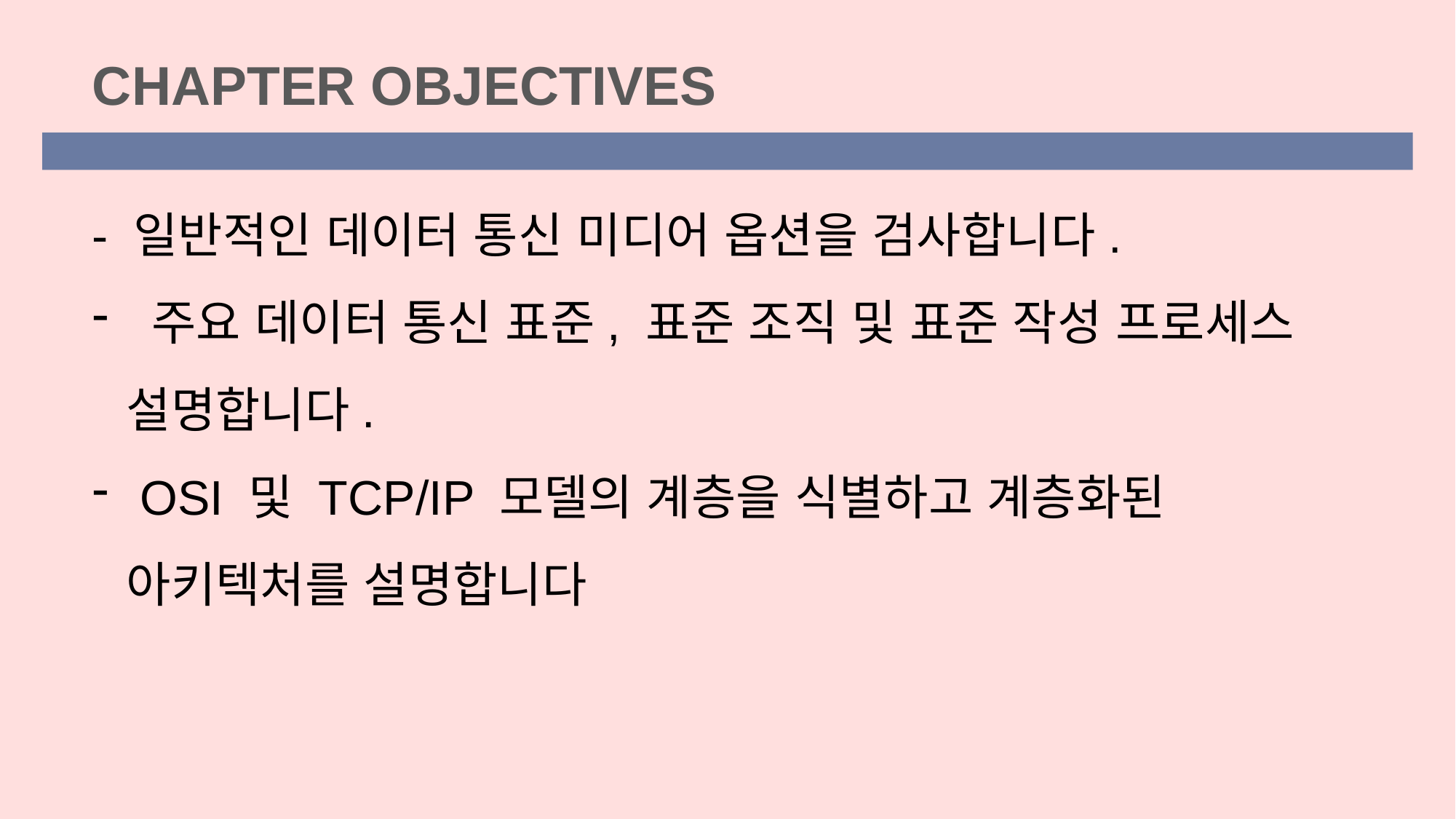

CHAPTER OBJECTIVES

- 일반적인 데이터 통신 미디어 옵션을 검사합니다.
 주요 데이터 통신 표준, 표준 조직 및 표준 작성 프로세스 설명합니다.
 OSI 및 TCP/IP 모델의 계층을 식별하고 계층화된 아키텍처를 설명합니다